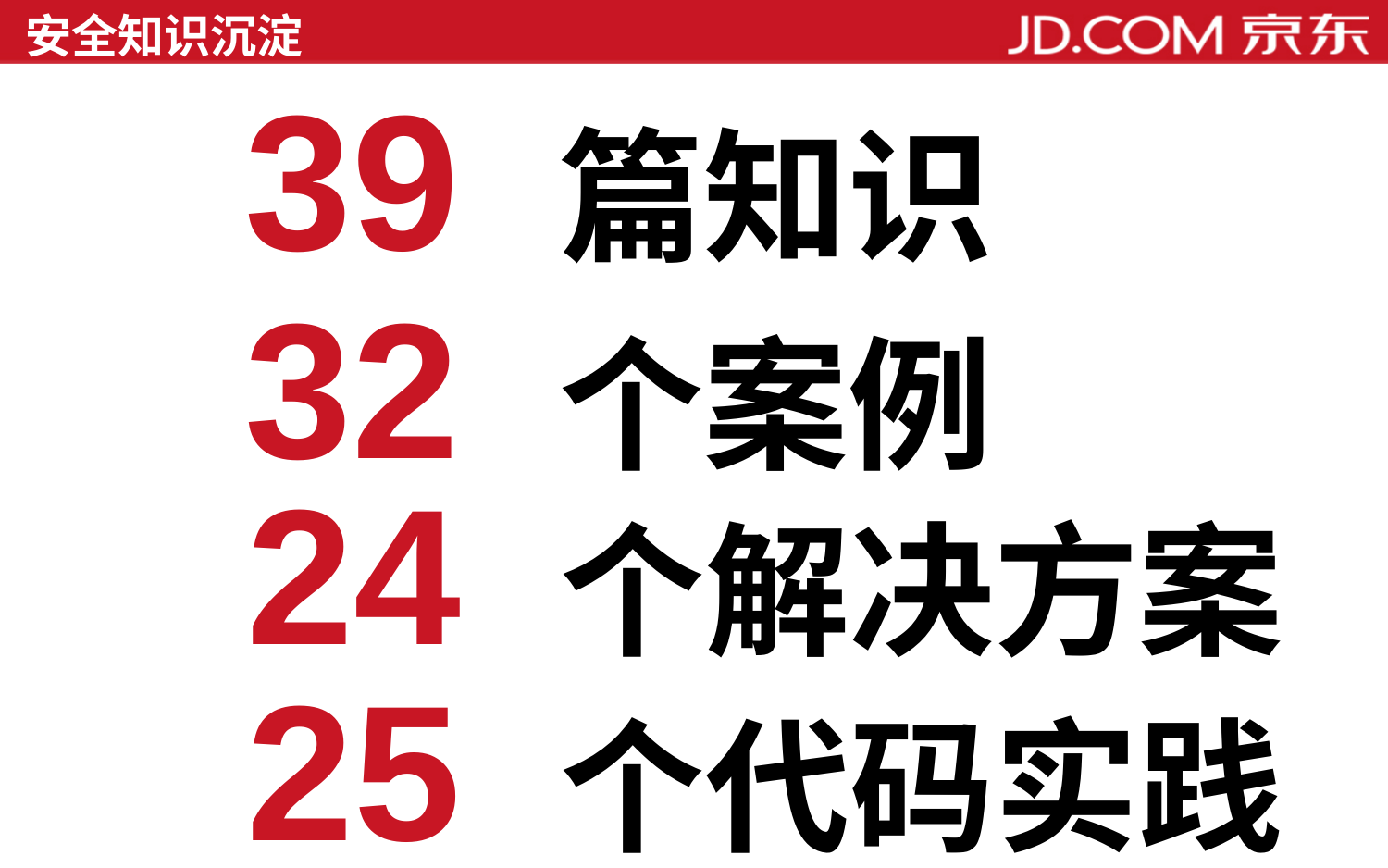

安全知识沉淀
39 篇知识
32 个案例
24 个解决方案
25 个代码实践